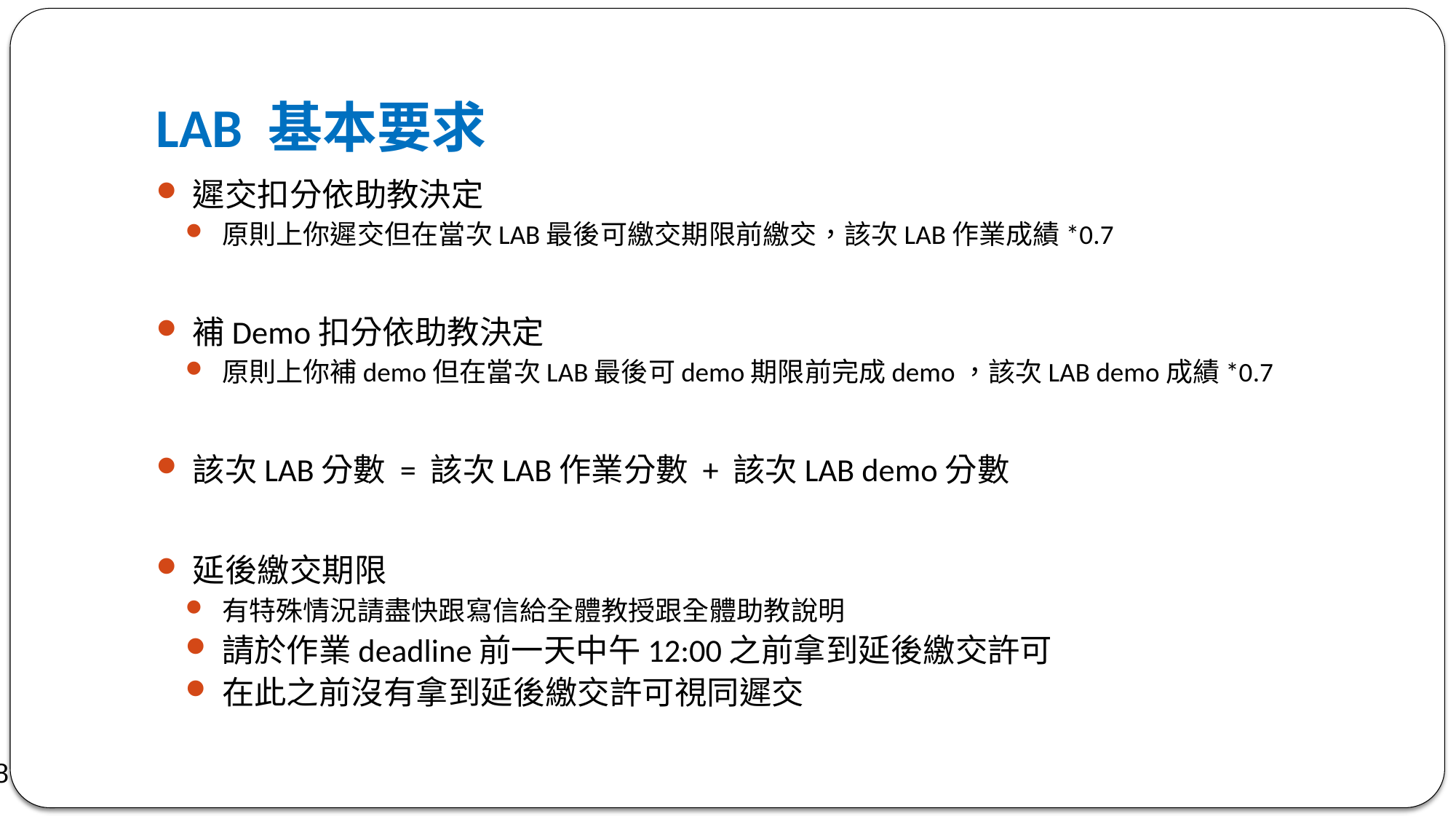

# LAB 基本要求
遲交扣分依助教決定
原則上你遲交但在當次LAB最後可繳交期限前繳交，該次LAB作業成績*0.7

補Demo扣分依助教決定
原則上你補demo但在當次LAB最後可demo期限前完成demo，該次LAB demo成績*0.7

該次LAB分數 = 該次LAB作業分數 + 該次LAB demo分數

延後繳交期限
有特殊情況請盡快跟寫信給全體教授跟全體助教說明
請於作業deadline前一天中午12:00之前拿到延後繳交許可
在此之前沒有拿到延後繳交許可視同遲交